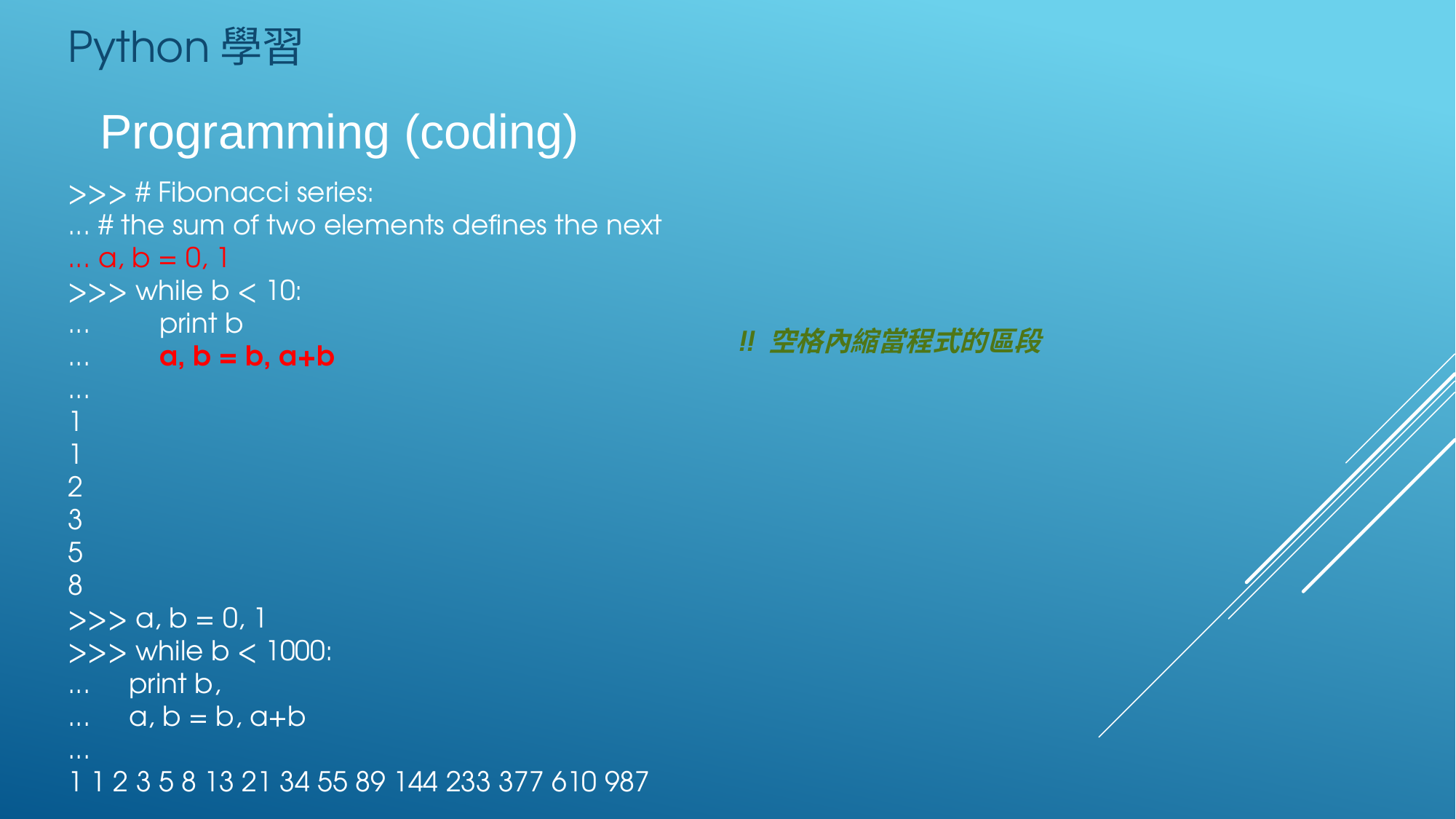

Python學習
Programming (coding)
>>> # Fibonacci series:
... # the sum of two elements defines the next
... a, b = 0, 1
>>> while b < 10:
...         print b
...         a, b = b, a+b
...
1
1
2
3
5
8
>>> a, b = 0, 1
>>> while b < 1000:
...     print b,
...     a, b = b, a+b
...
1 1 2 3 5 8 13 21 34 55 89 144 233 377 610 987
!! 空格內縮當程式的區段